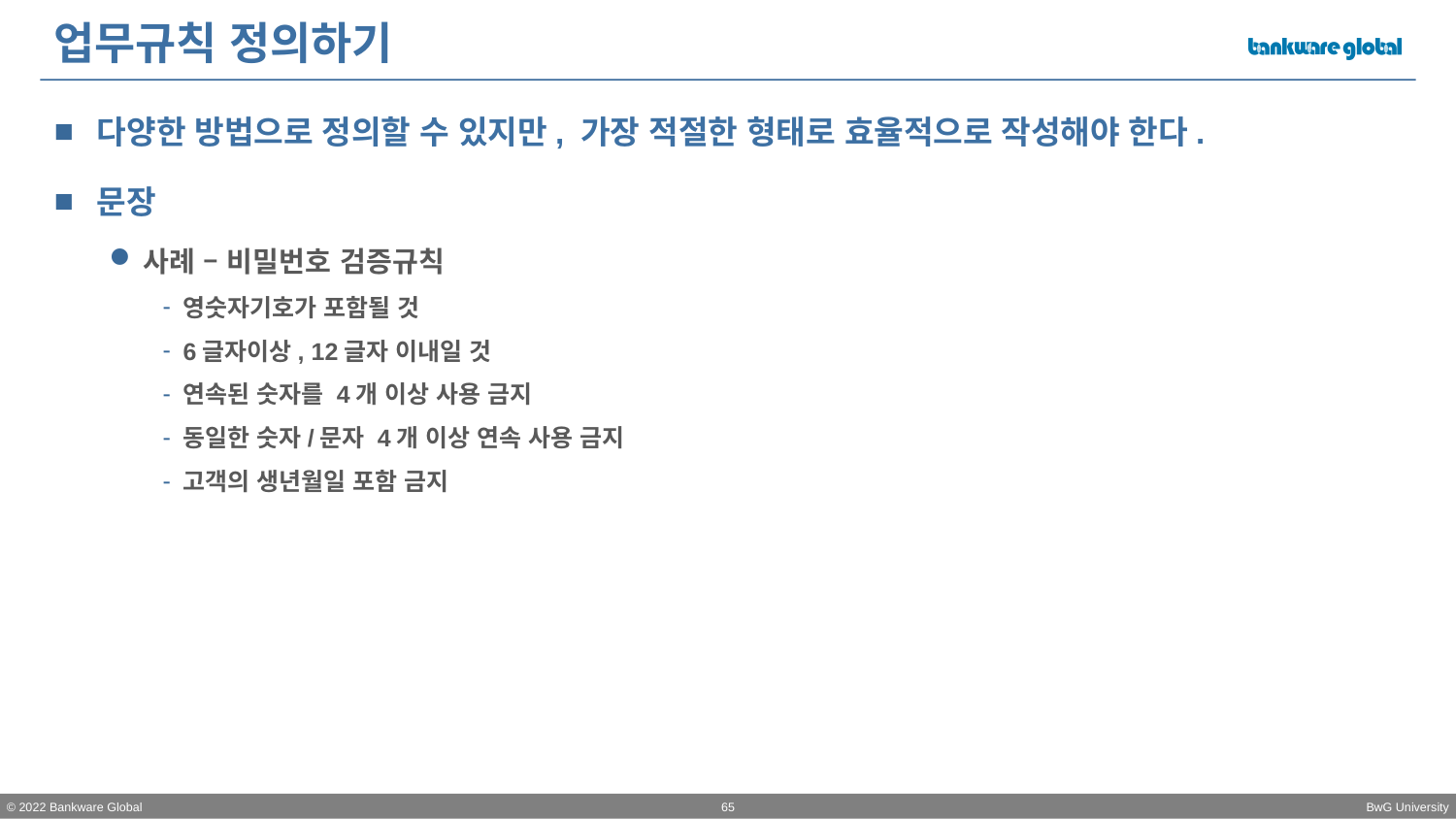

# 업무규칙 정의하기
다양한 방법으로 정의할 수 있지만, 가장 적절한 형태로 효율적으로 작성해야 한다.
문장
사례 – 비밀번호 검증규칙
영숫자기호가 포함될 것
6글자이상, 12글자 이내일 것
연속된 숫자를 4개 이상 사용 금지
동일한 숫자/문자 4개 이상 연속 사용 금지
고객의 생년월일 포함 금지

65